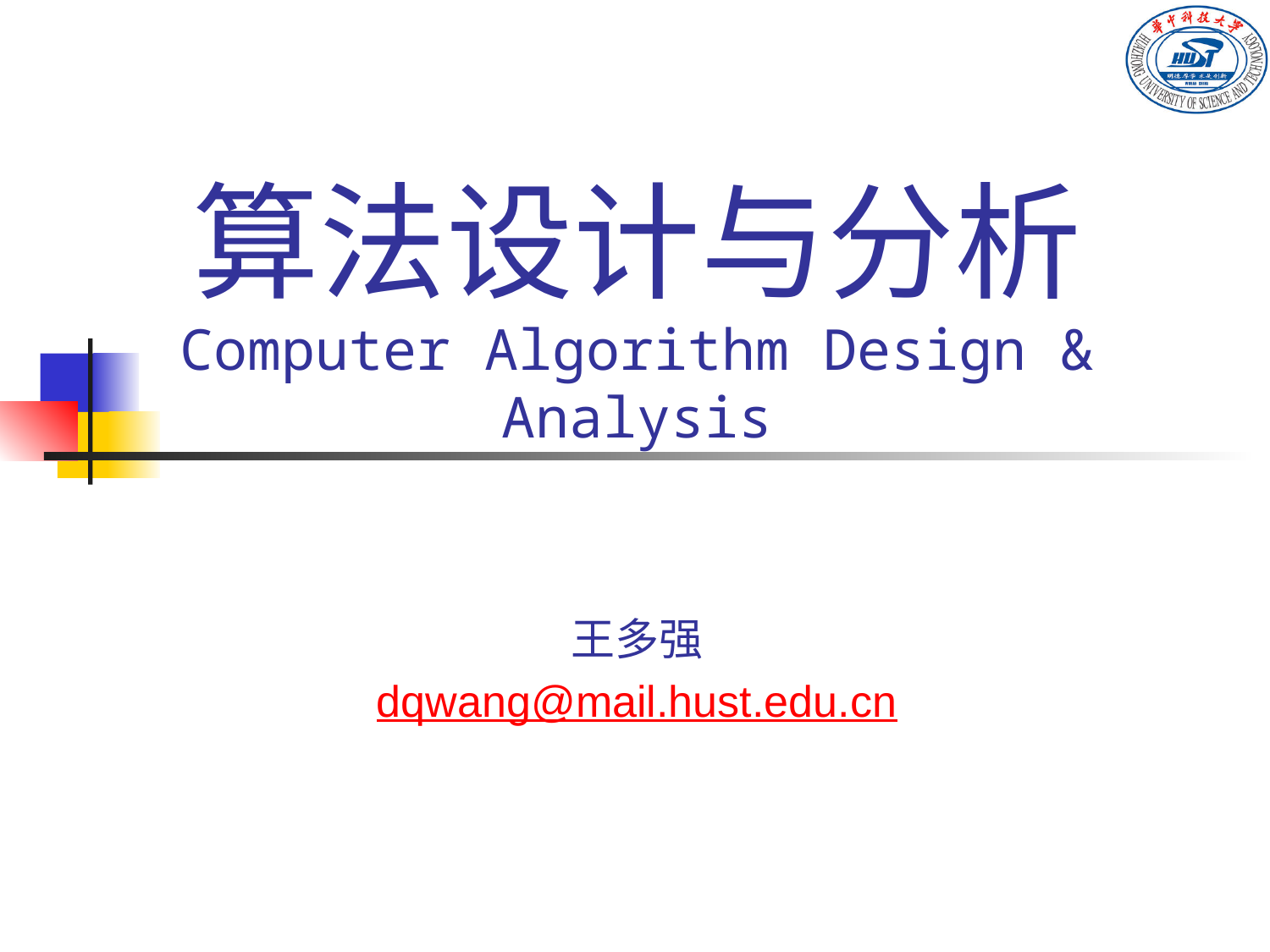

# 算法设计与分析 Computer Algorithm Design & Analysis
王多强
dqwang@mail.hust.edu.cn